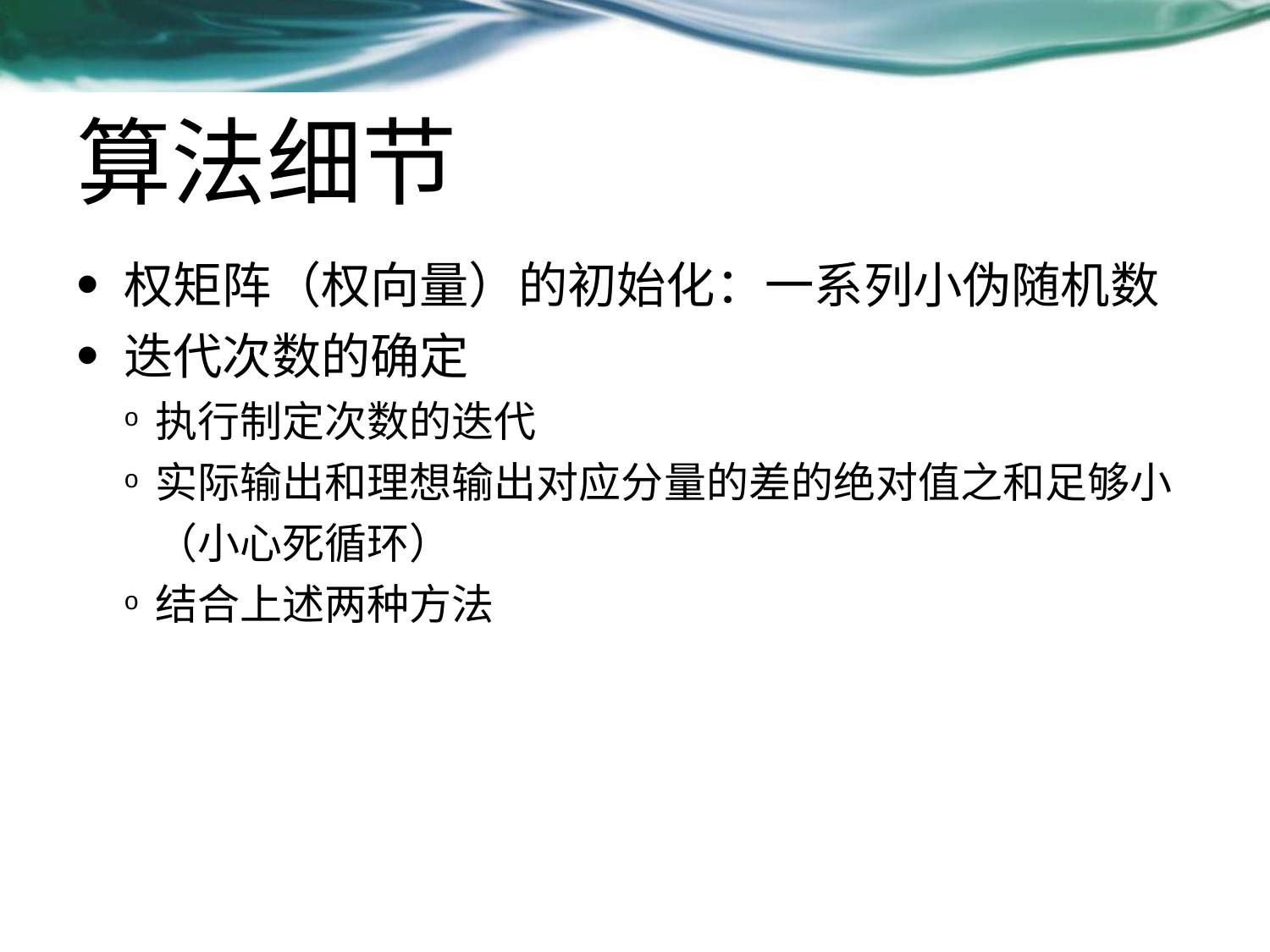

# 算法细节
权矩阵（权向量）的初始化：一系列小伪随机数
迭代次数的确定
执行制定次数的迭代
实际输出和理想输出对应分量的差的绝对值之和足够小（小心死循环）
结合上述两种方法